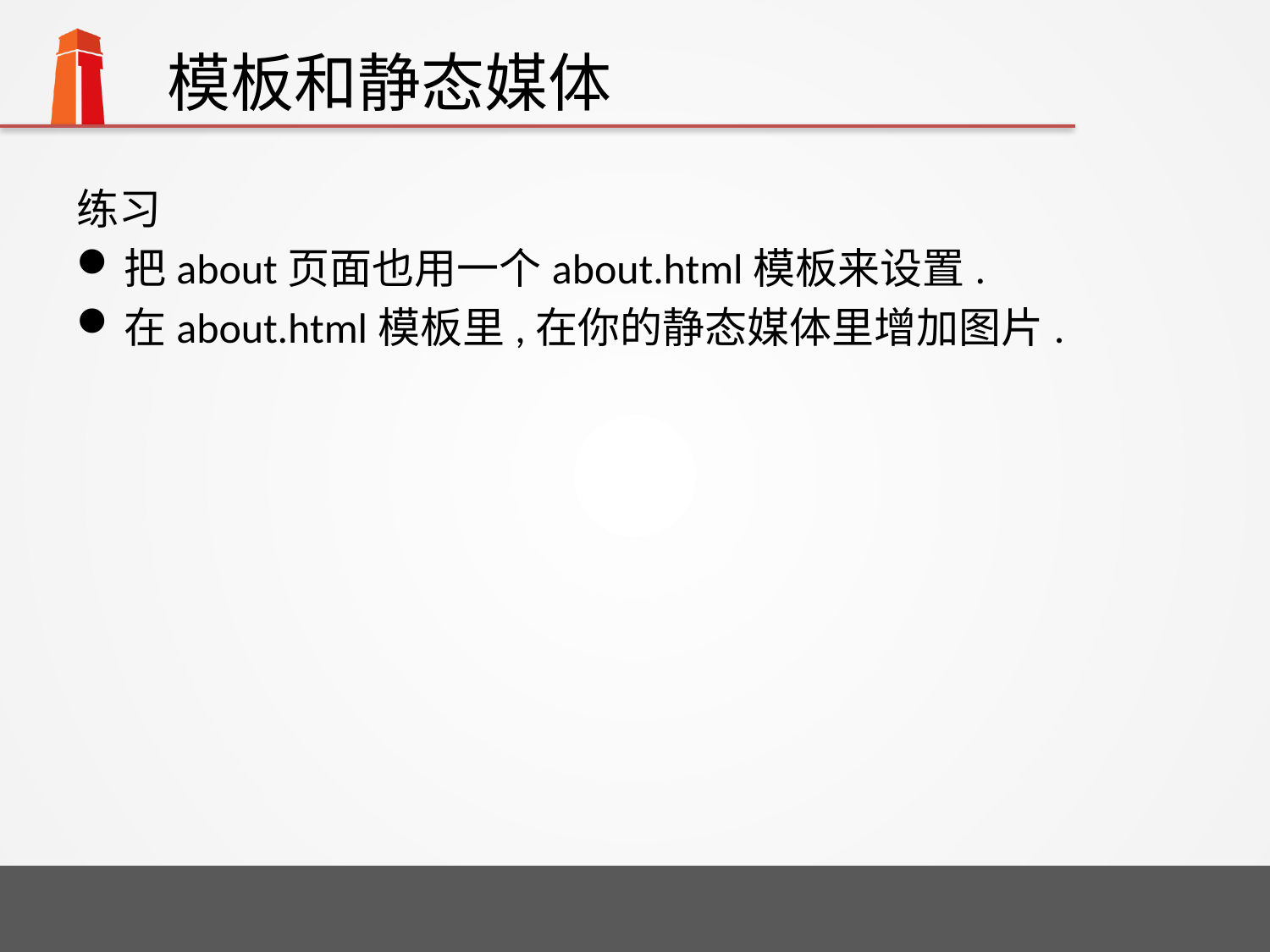

# 模板和静态媒体
练习
把about页面也用一个about.html模板来设置.
在about.html模板里,在你的静态媒体里增加图片.